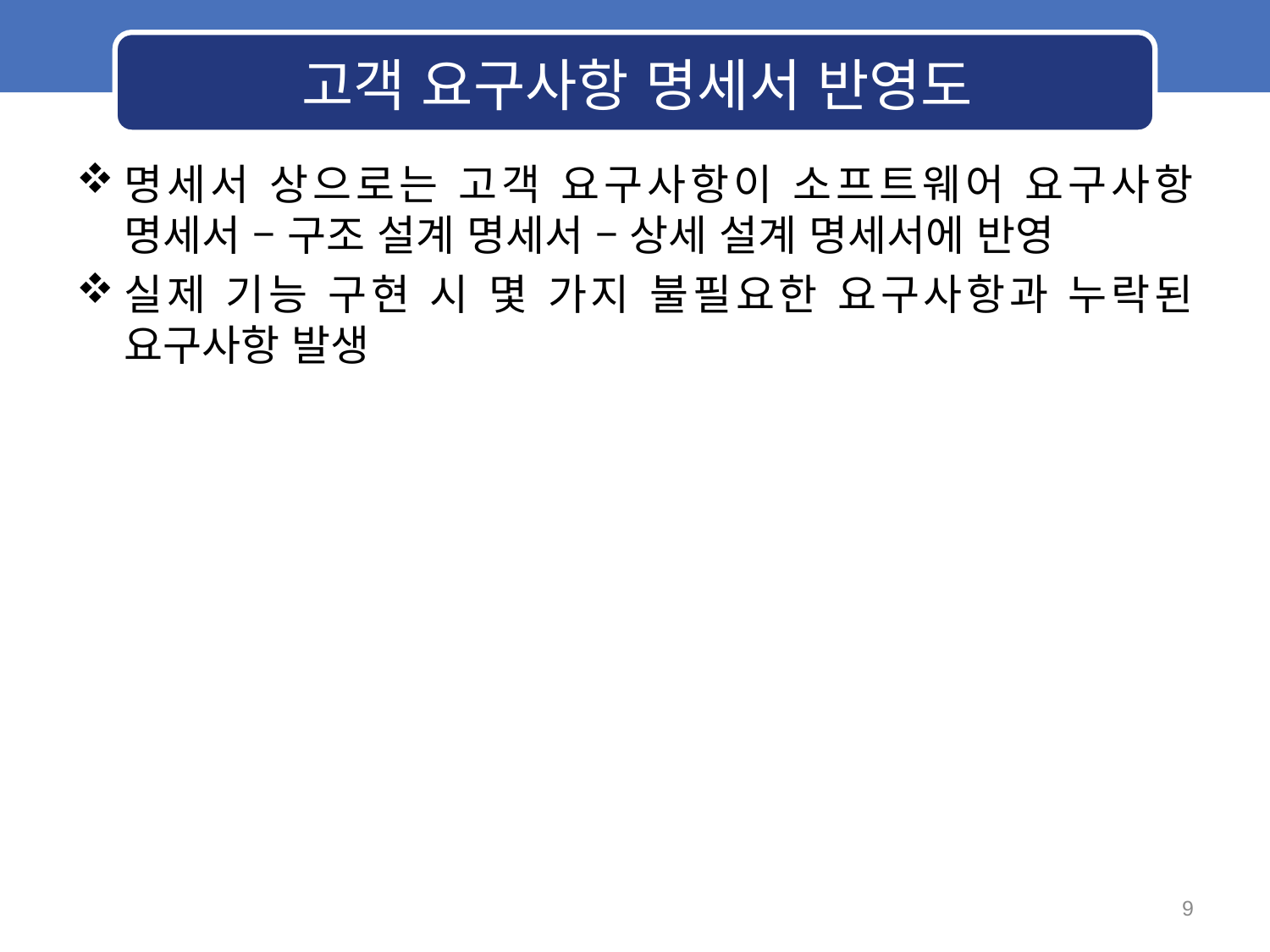

# 고객 요구사항 명세서 반영도
명세서 상으로는 고객 요구사항이 소프트웨어 요구사항 명세서 – 구조 설계 명세서 – 상세 설계 명세서에 반영
실제 기능 구현 시 몇 가지 불필요한 요구사항과 누락된 요구사항 발생
9